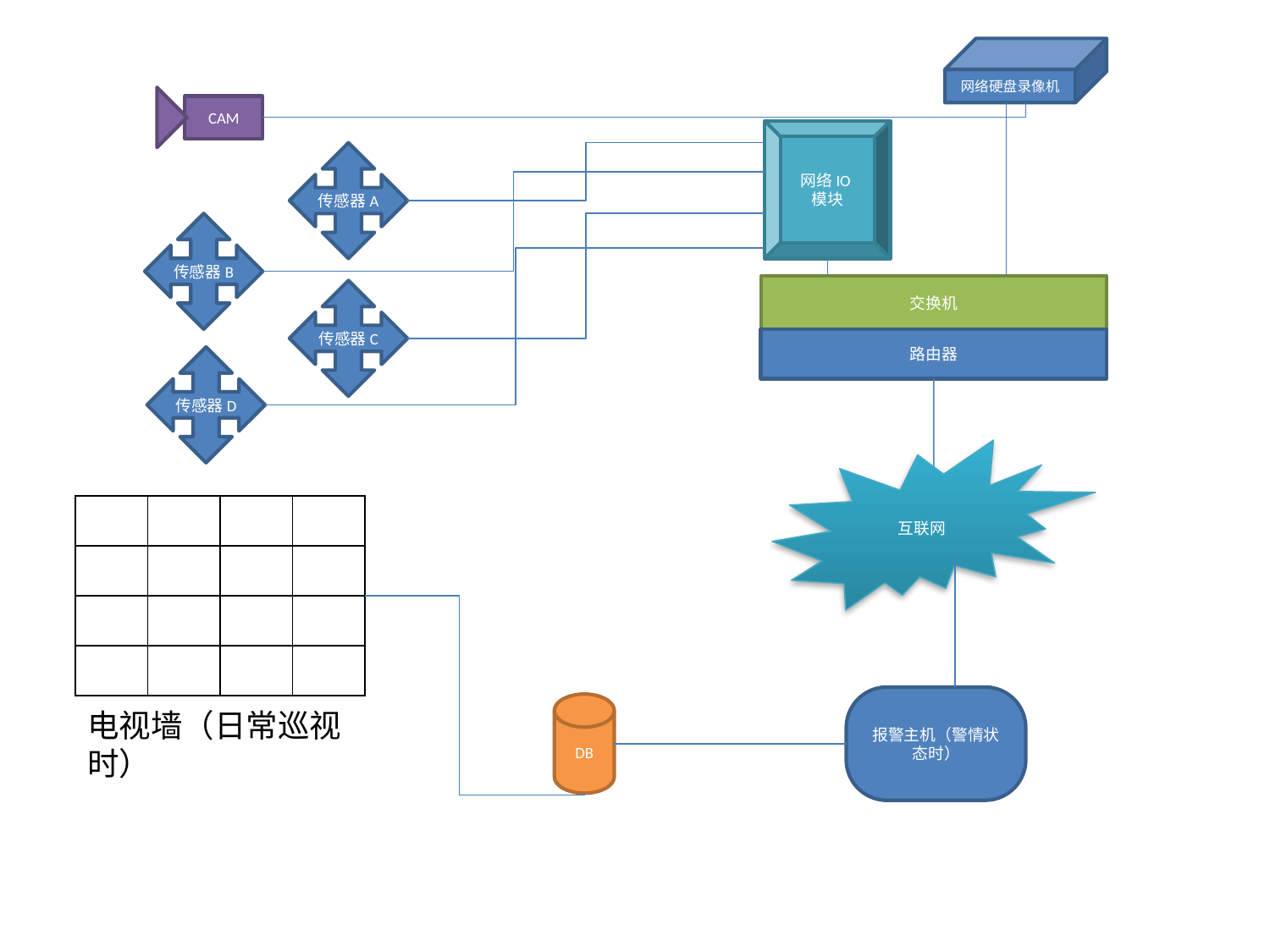

网络硬盘录像机

CAM
网络IO模块
传感器A
传感器B
交换机
传感器C
路由器
传感器D
互联网
|  |  |  |  |
| --- | --- | --- | --- |
|  |  |  |  |
|  |  |  |  |
|  |  |  |  |
报警主机（警情状态时）
DB
电视墙（日常巡视时）